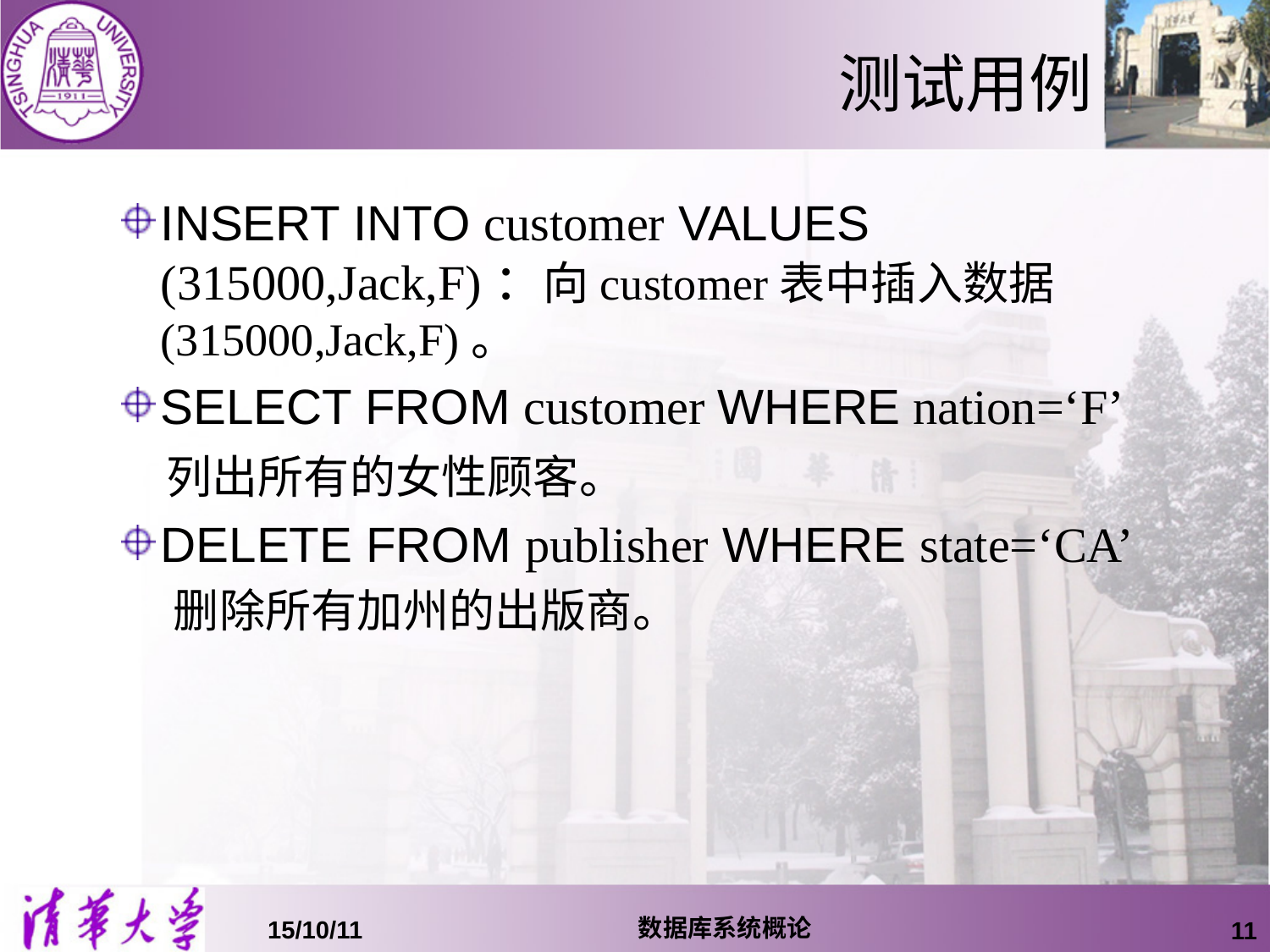

# 测试用例

INSERT INTO customer VALUES (315000,Jack,F)：向customer表中插入数据(315000,Jack,F)。
SELECT FROM customer WHERE nation=‘F’
   列出所有的女性顾客。
DELETE FROM publisher WHERE state=‘CA’
    删除所有加州的出版商。

数据库系统概论
15/10/11
11